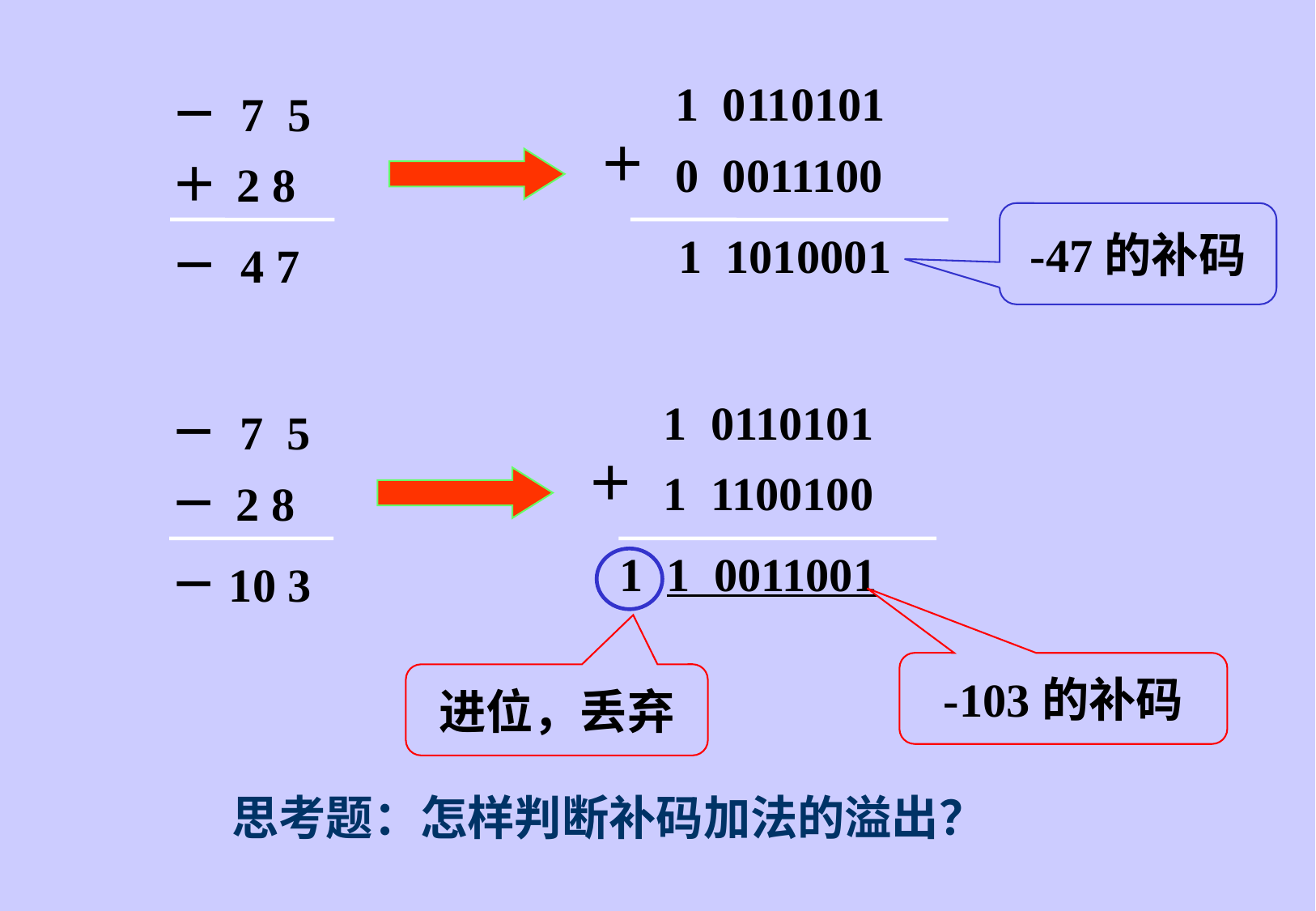

1  0110101
－ 7  5
＋
2 8

－ 4 7
＋
0  0011100

    1  1010001

-47的补码
1  0110101
－ 7  5
－
2 8

－10 3
＋
1  1100100

1  1  0011001

-103的补码
进位，丢弃
思考题：怎样判断补码加法的溢出？